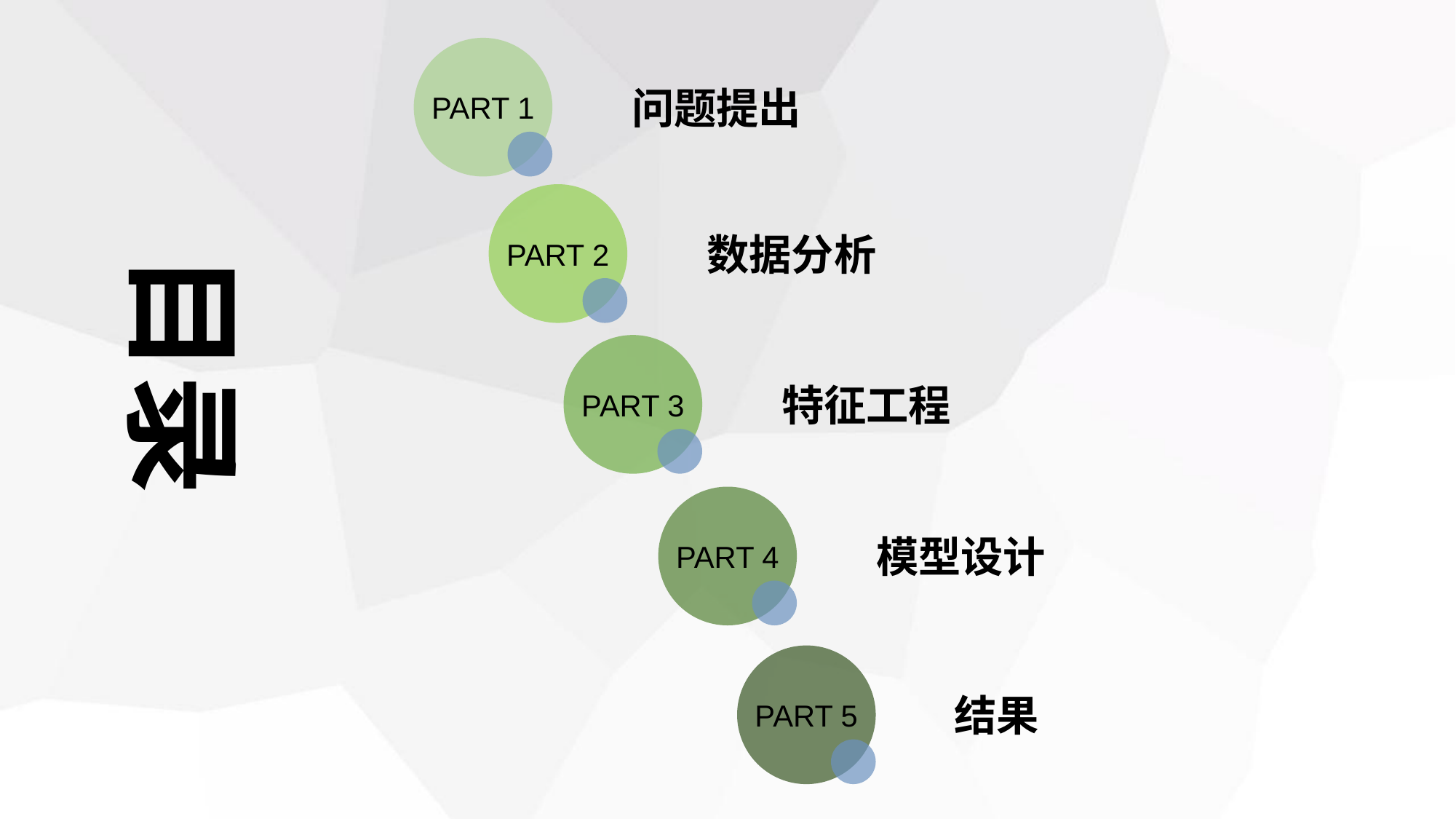

PART 1

问题提出
目录

PART 2

数据分析

PART 3

特征工程

PART 4

模型设计

PART 5

结果